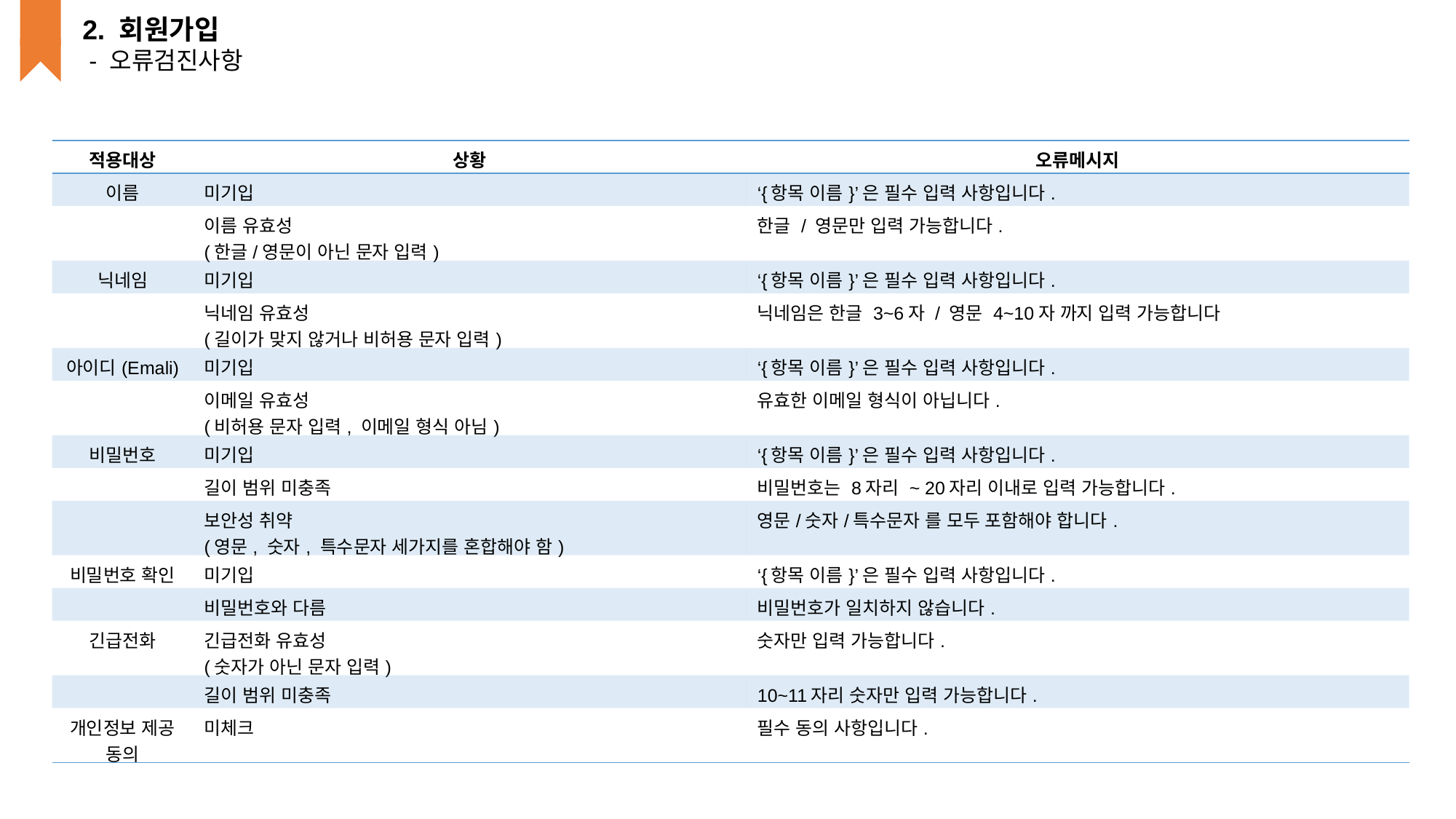

2. 회원가입
 - 오류검진사항

| 적용대상 | 상황 | 오류메시지 |
| --- | --- | --- |
| 이름 | 미기입 | ‘{항목 이름}’은 필수 입력 사항입니다. |
|  | 이름 유효성 (한글/영문이 아닌 문자 입력) | 한글 / 영문만 입력 가능합니다. |
| 닉네임 | 미기입 | ‘{항목 이름}’은 필수 입력 사항입니다. |
|  | 닉네임 유효성 (길이가 맞지 않거나 비허용 문자 입력) | 닉네임은 한글 3~6자 / 영문 4~10자 까지 입력 가능합니다 |
| 아이디(Emali) | 미기입 | ‘{항목 이름}’은 필수 입력 사항입니다. |
|  | 이메일 유효성 (비허용 문자 입력, 이메일 형식 아님) | 유효한 이메일 형식이 아닙니다. |
| 비밀번호 | 미기입 | ‘{항목 이름}’은 필수 입력 사항입니다. |
|  | 길이 범위 미충족 | 비밀번호는 8자리 ~ 20자리 이내로 입력 가능합니다. |
|  | 보안성 취약 (영문, 숫자, 특수문자 세가지를 혼합해야 함) | 영문/숫자/특수문자 를 모두 포함해야 합니다. |
| 비밀번호 확인 | 미기입 | ‘{항목 이름}’은 필수 입력 사항입니다. |
|  | 비밀번호와 다름 | 비밀번호가 일치하지 않습니다. |
| 긴급전화 | 긴급전화 유효성 (숫자가 아닌 문자 입력) | 숫자만 입력 가능합니다. |
|  | 길이 범위 미충족 | 10~11자리 숫자만 입력 가능합니다. |
| 개인정보 제공 동의 | 미체크 | 필수 동의 사항입니다. |